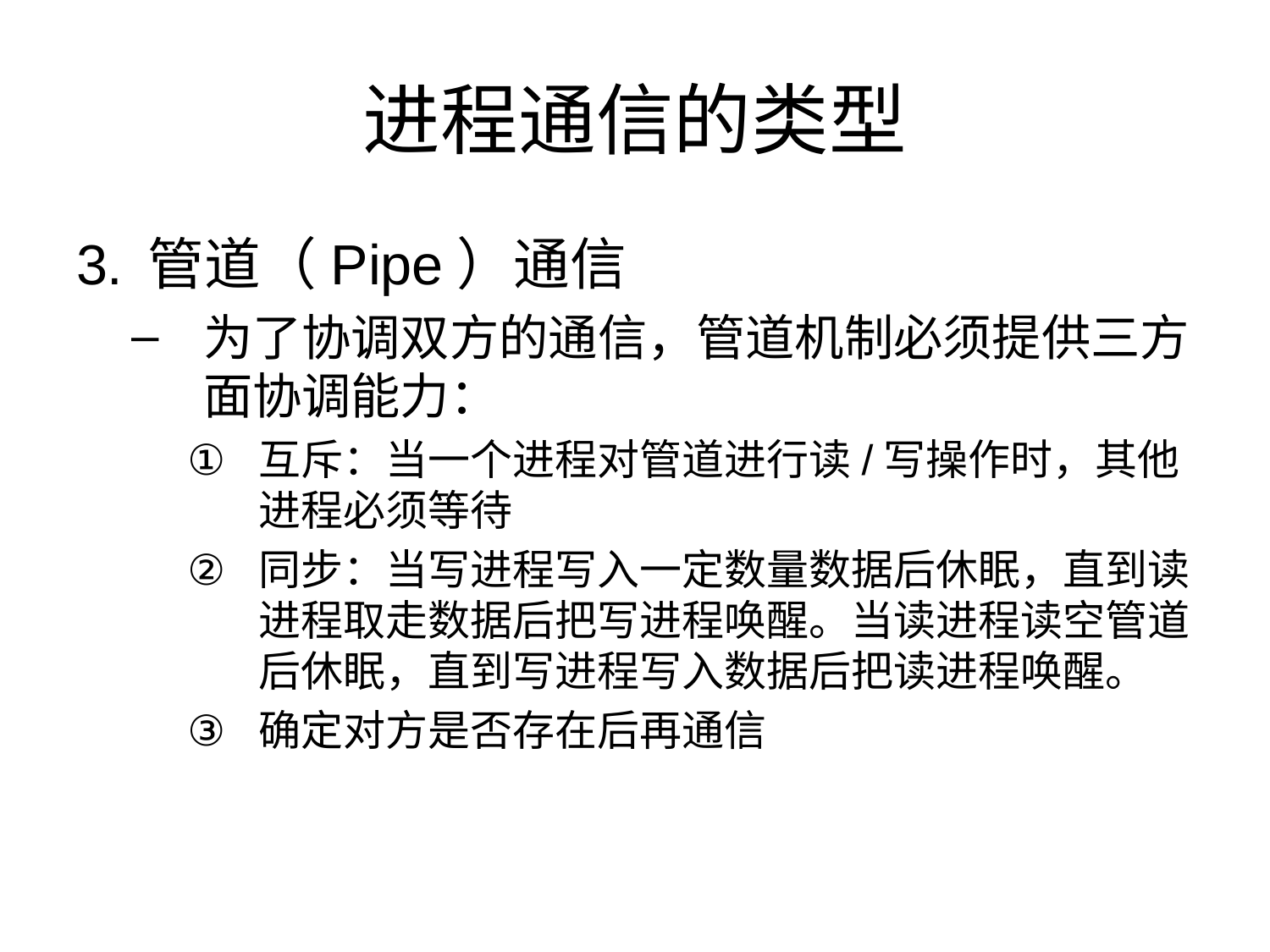

# 进程通信的类型
管道（Pipe）通信
为了协调双方的通信，管道机制必须提供三方面协调能力：
互斥：当一个进程对管道进行读/写操作时，其他进程必须等待
同步：当写进程写入一定数量数据后休眠，直到读进程取走数据后把写进程唤醒。当读进程读空管道后休眠，直到写进程写入数据后把读进程唤醒。
确定对方是否存在后再通信